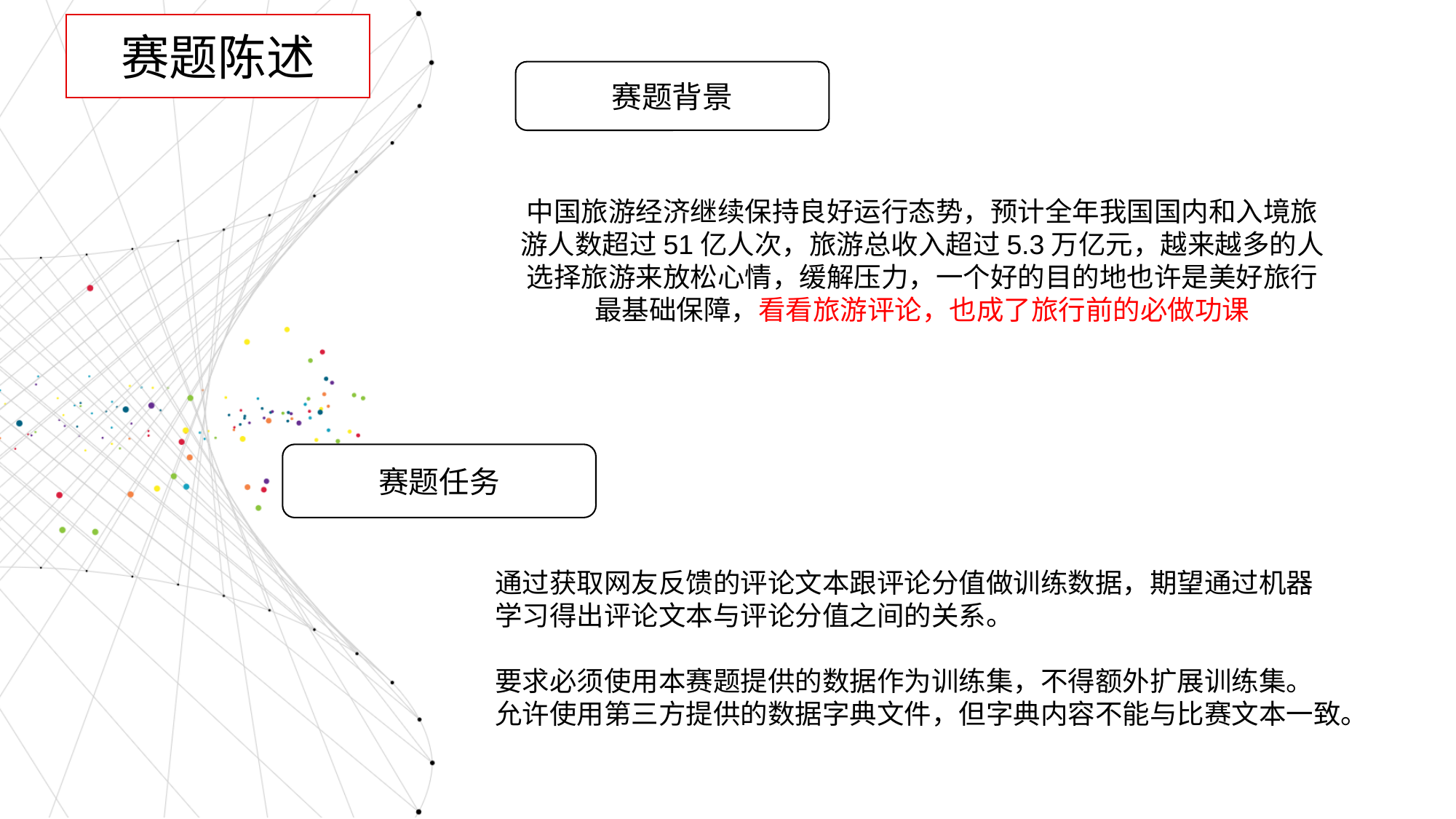

赛题陈述
赛题背景
中国旅游经济继续保持良好运行态势，预计全年我国国内和入境旅游人数超过51亿人次，旅游总收入超过5.3万亿元，越来越多的人选择旅游来放松心情，缓解压力，一个好的目的地也许是美好旅行最基础保障，看看旅游评论，也成了旅行前的必做功课
赛题任务
通过获取网友反馈的评论文本跟评论分值做训练数据，期望通过机器
学习得出评论文本与评论分值之间的关系。

要求必须使用本赛题提供的数据作为训练集，不得额外扩展训练集。
允许使用第三方提供的数据字典文件，但字典内容不能与比赛文本一致。